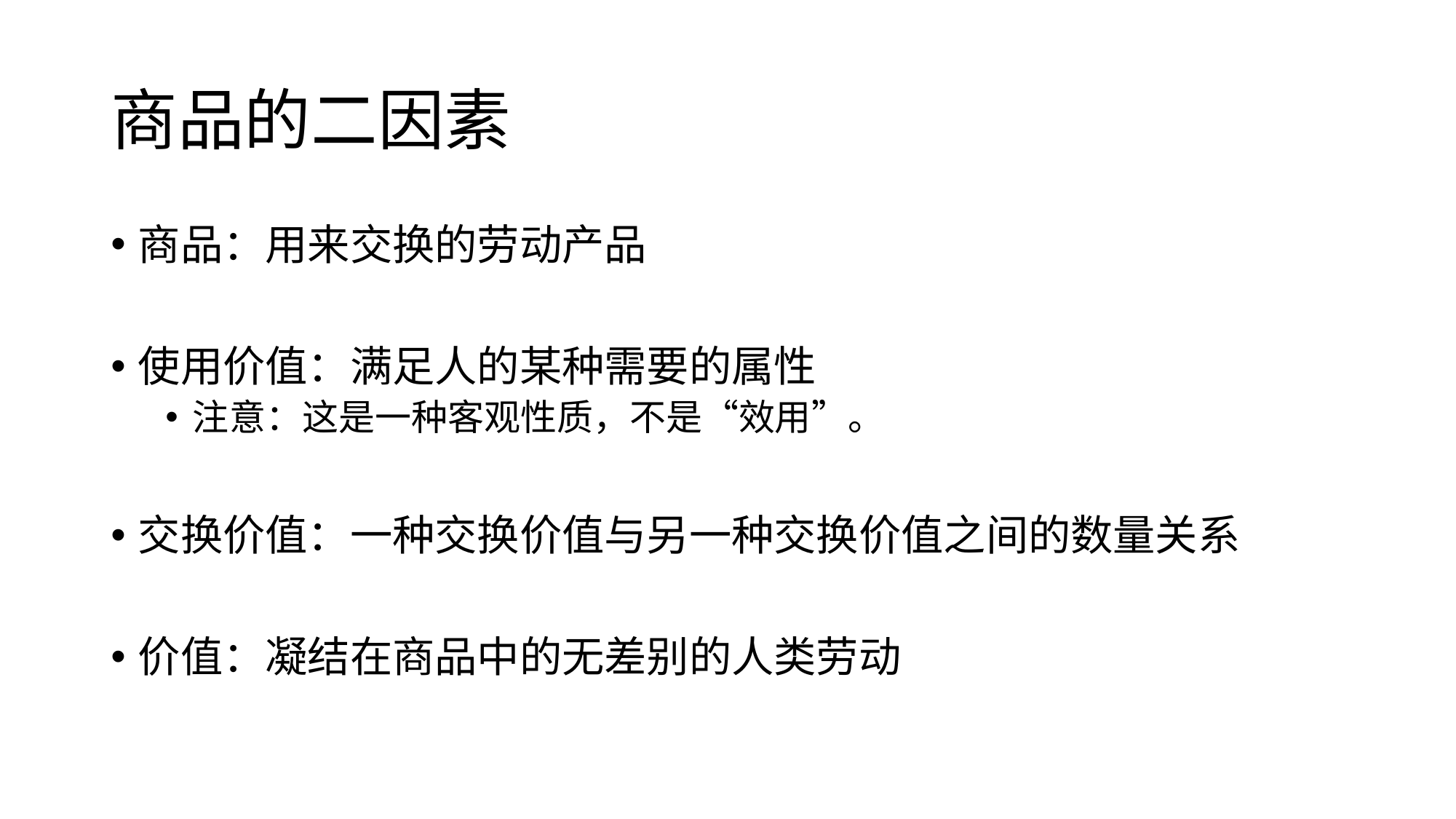

# 商品的二因素
商品：用来交换的劳动产品

使用价值：满足人的某种需要的属性
注意：这是一种客观性质，不是“效用”。

交换价值：一种交换价值与另一种交换价值之间的数量关系

价值：凝结在商品中的无差别的人类劳动